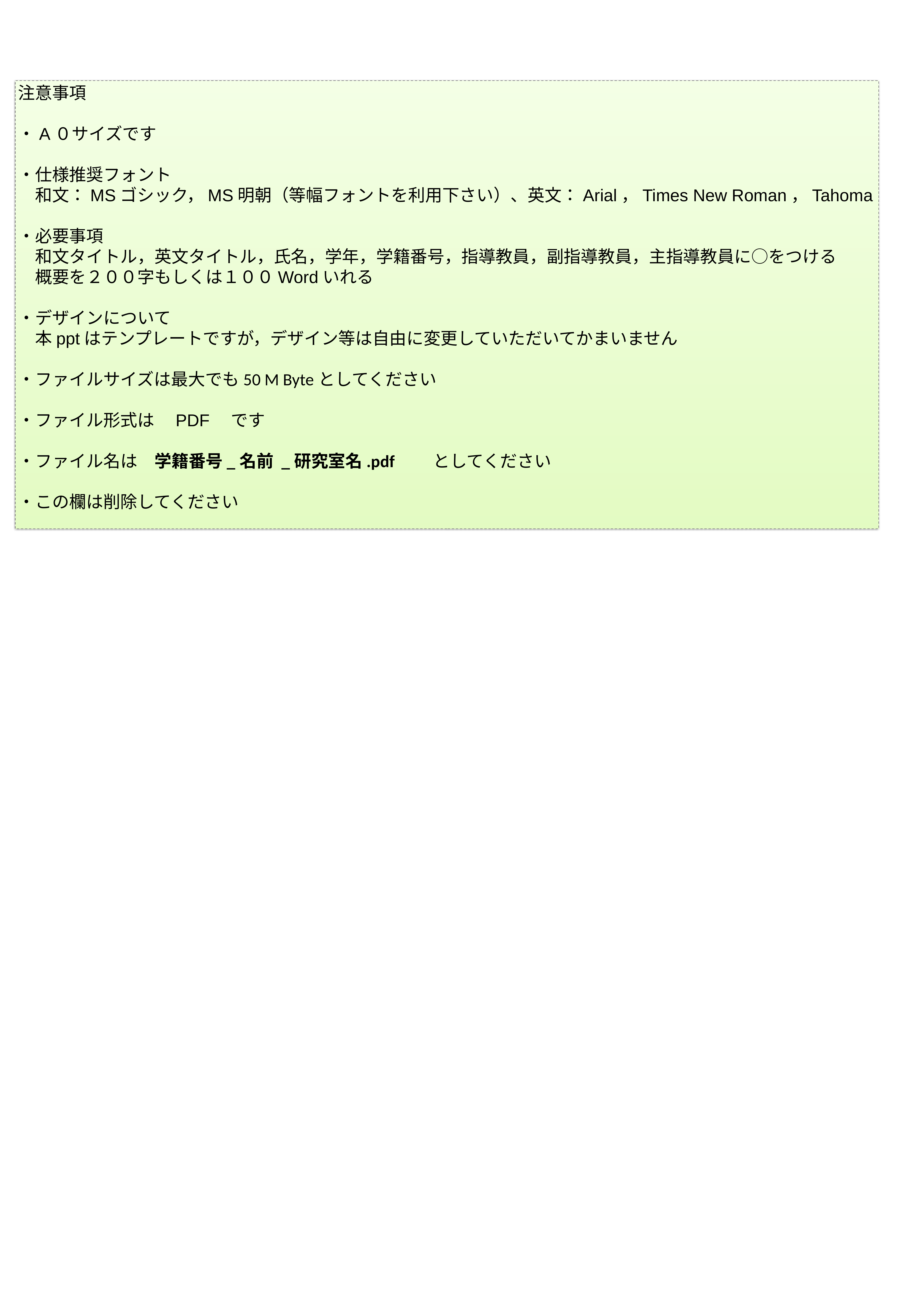

#
注意事項

・A０サイズです

・仕様推奨フォント
　和文：MSゴシック，MS明朝（等幅フォントを利用下さい）、英文：Arial，Times New Roman，Tahoma

・必要事項
　和文タイトル，英文タイトル，氏名，学年，学籍番号，指導教員，副指導教員，主指導教員に○をつける
　概要を２００字もしくは１００Wordいれる

・デザインについて
　本pptはテンプレートですが，デザイン等は自由に変更していただいてかまいません

・ファイルサイズは最大でも50 M Byteとしてください

・ファイル形式は　PDF　です

・ファイル名は　学籍番号_名前 _研究室名.pdf　　としてください

・この欄は削除してください